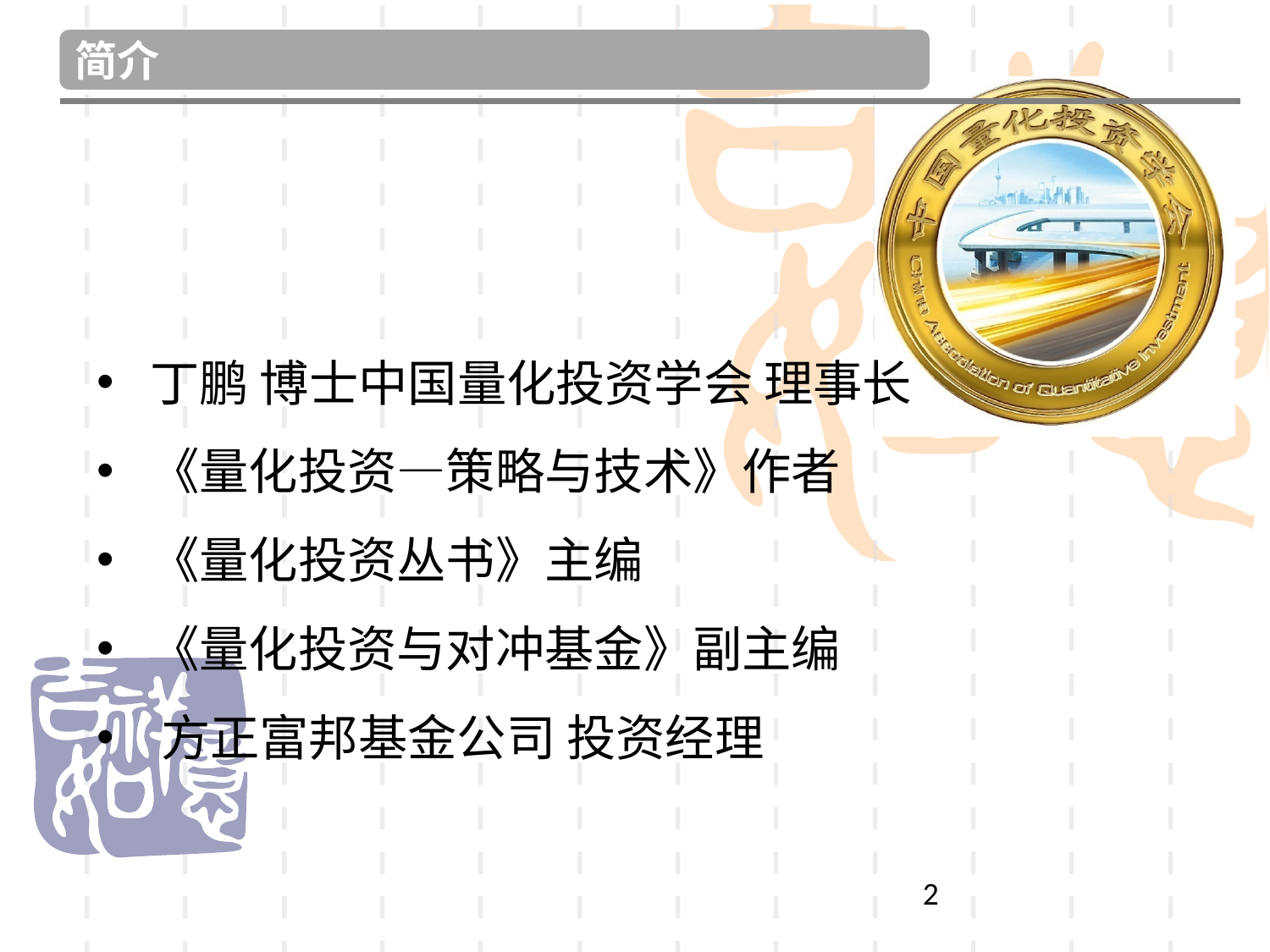

部门介绍大纲
简介

 丁鹏 博士中国量化投资学会 理事长
 《量化投资—策略与技术》作者
 《量化投资丛书》主编
 《量化投资与对冲基金》副主编
  方正富邦基金公司 投资经理

2